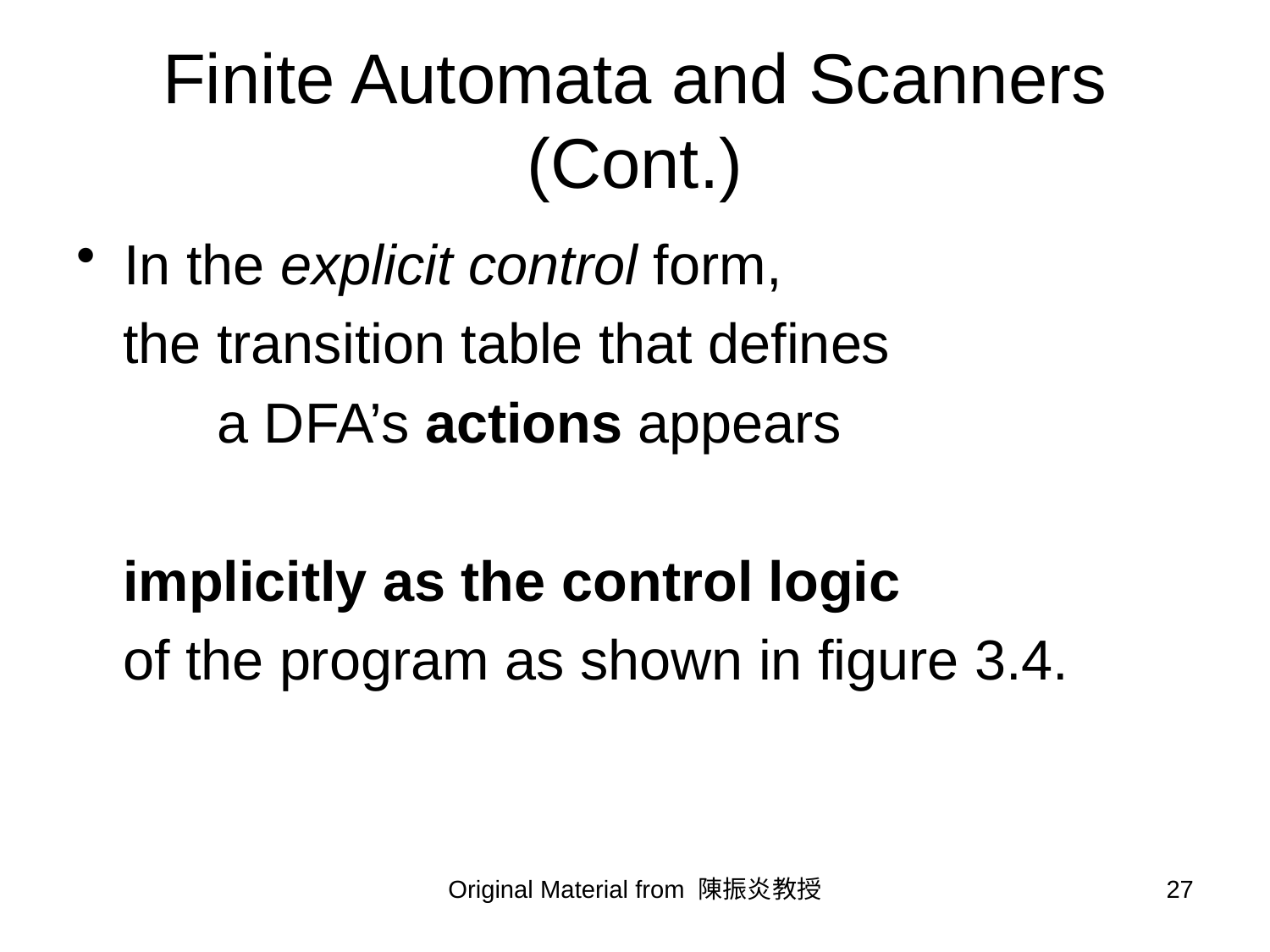

# Finite Automata and Scanners (Cont.)
In the explicit control form,
   the transition table that defines
         a DFA’s actions appears

   implicitly as the control logic
   of the program as shown in figure 3.4.
Original Material from 陳振炎教授
27